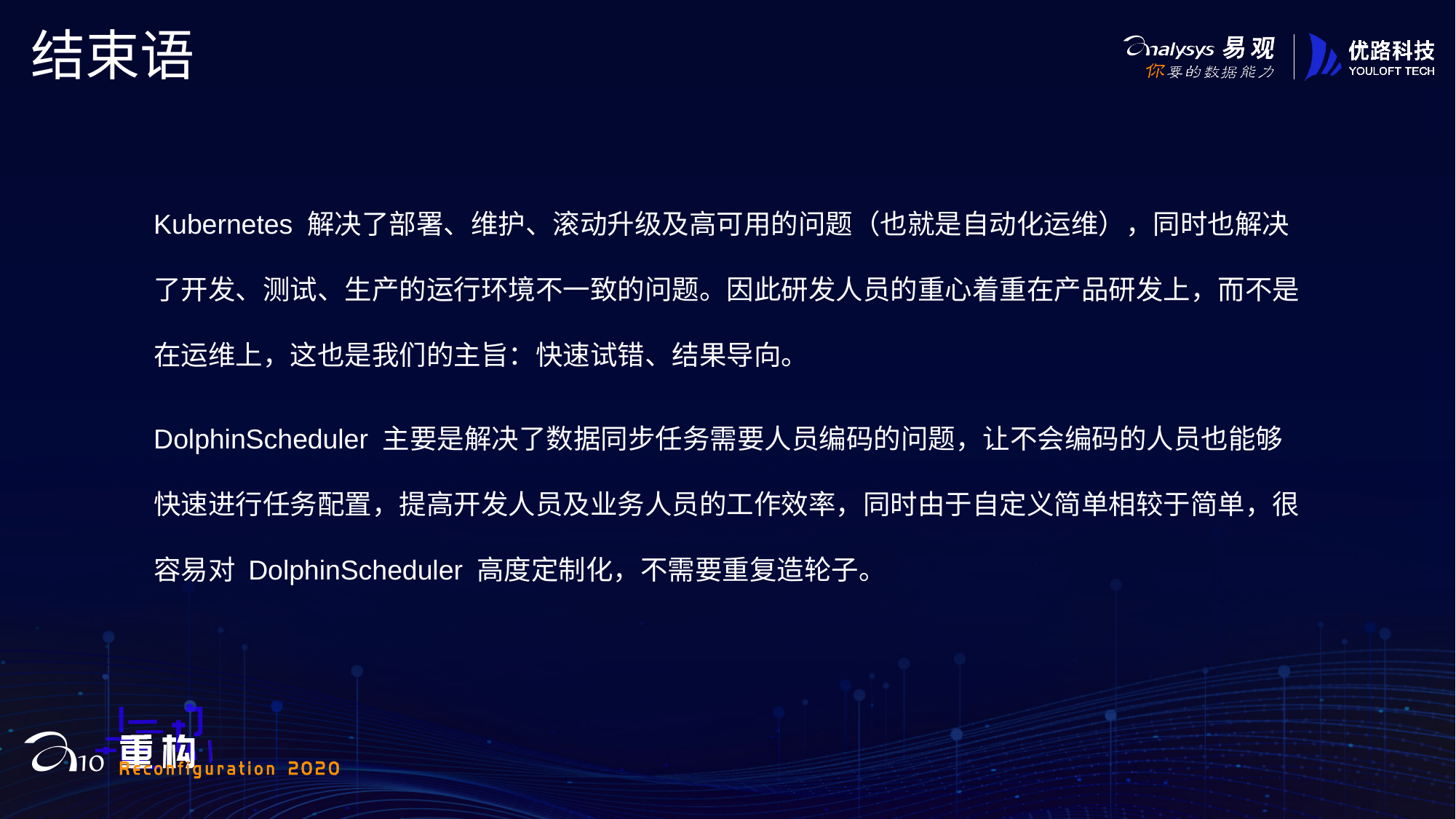

# 结束语
Kubernetes 解决了部署、维护、滚动升级及高可用的问题（也就是自动化运维），同时也解决了开发、测试、生产的运行环境不一致的问题。因此研发人员的重心着重在产品研发上，而不是在运维上，这也是我们的主旨：快速试错、结果导向。
DolphinScheduler 主要是解决了数据同步任务需要人员编码的问题，让不会编码的人员也能够快速进行任务配置，提高开发人员及业务人员的工作效率，同时由于自定义简单相较于简单，很容易对 DolphinScheduler 高度定制化，不需要重复造轮子。